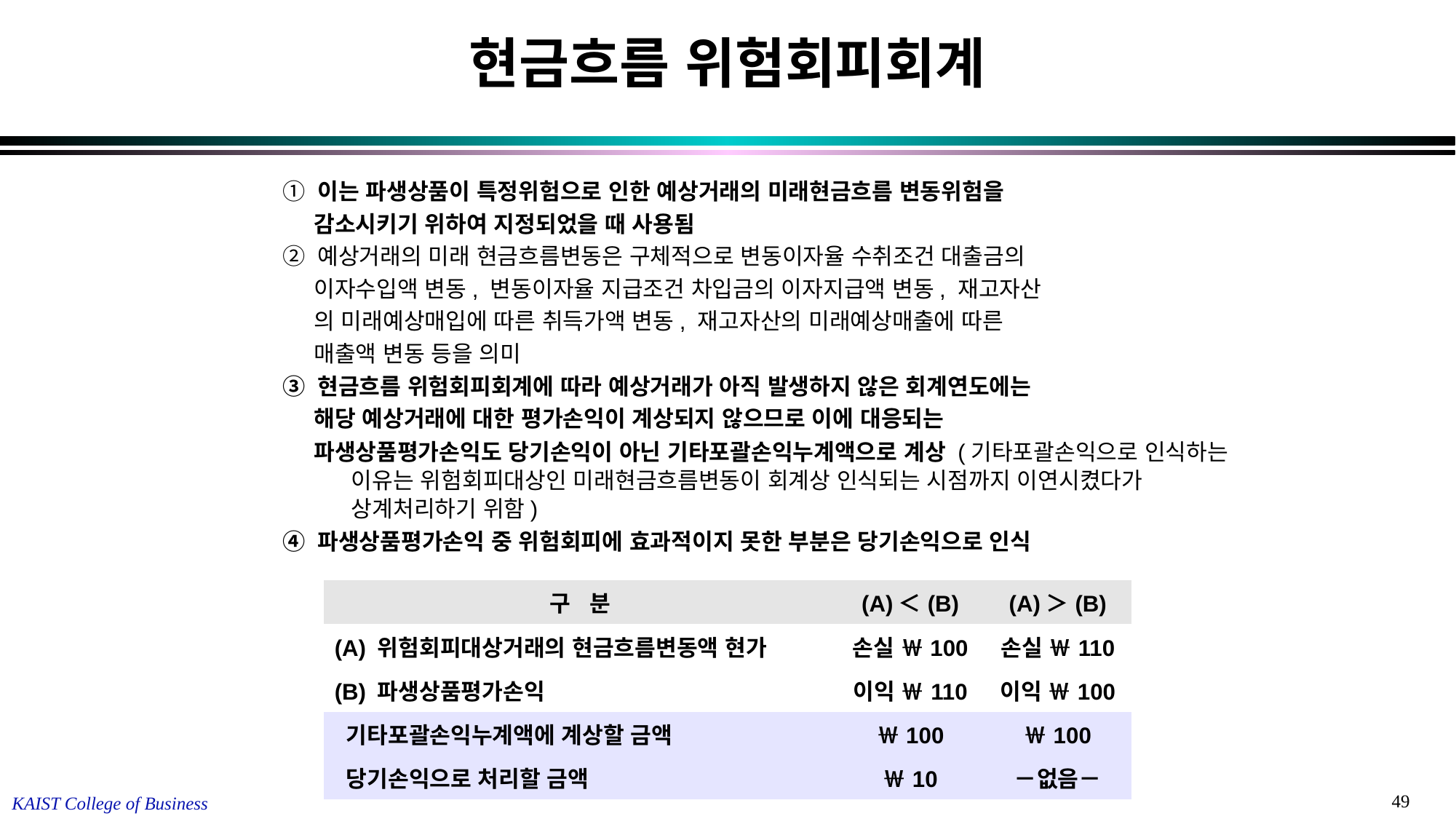

# 현금흐름 위험회피회계
① 이는 파생상품이 특정위험으로 인한 예상거래의 미래현금흐름 변동위험을
    감소시키기 위하여 지정되었을 때 사용됨
② 예상거래의 미래 현금흐름변동은 구체적으로 변동이자율 수취조건 대출금의
    이자수입액 변동, 변동이자율 지급조건 차입금의 이자지급액 변동, 재고자산
    의 미래예상매입에 따른 취득가액 변동, 재고자산의 미래예상매출에 따른
    매출액 변동 등을 의미
③ 현금흐름 위험회피회계에 따라 예상거래가 아직 발생하지 않은 회계연도에는
    해당 예상거래에 대한 평가손익이 계상되지 않으므로 이에 대응되는
    파생상품평가손익도 당기손익이 아닌 기타포괄손익누계액으로 계상 (기타포괄손익으로 인식하는 이유는 위험회피대상인 미래현금흐름변동이 회계상 인식되는 시점까지 이연시켰다가 상계처리하기 위함)
④ 파생상품평가손익 중 위험회피에 효과적이지 못한 부분은 당기손익으로 인식

| 구   분 | (A)＜(B) | (A)＞(B) |
| --- | --- | --- |
| (A) 위험회피대상거래의 현금흐름변동액 현가 | 손실 ￦100 | 손실 ￦110 |
| (B) 파생상품평가손익 | 이익 ￦110 | 이익 ￦100 |
| 기타포괄손익누계액에 계상할 금액 | ￦100 | ￦100 |
| 당기손익으로 처리할 금액 | ￦10 | －없음－ |